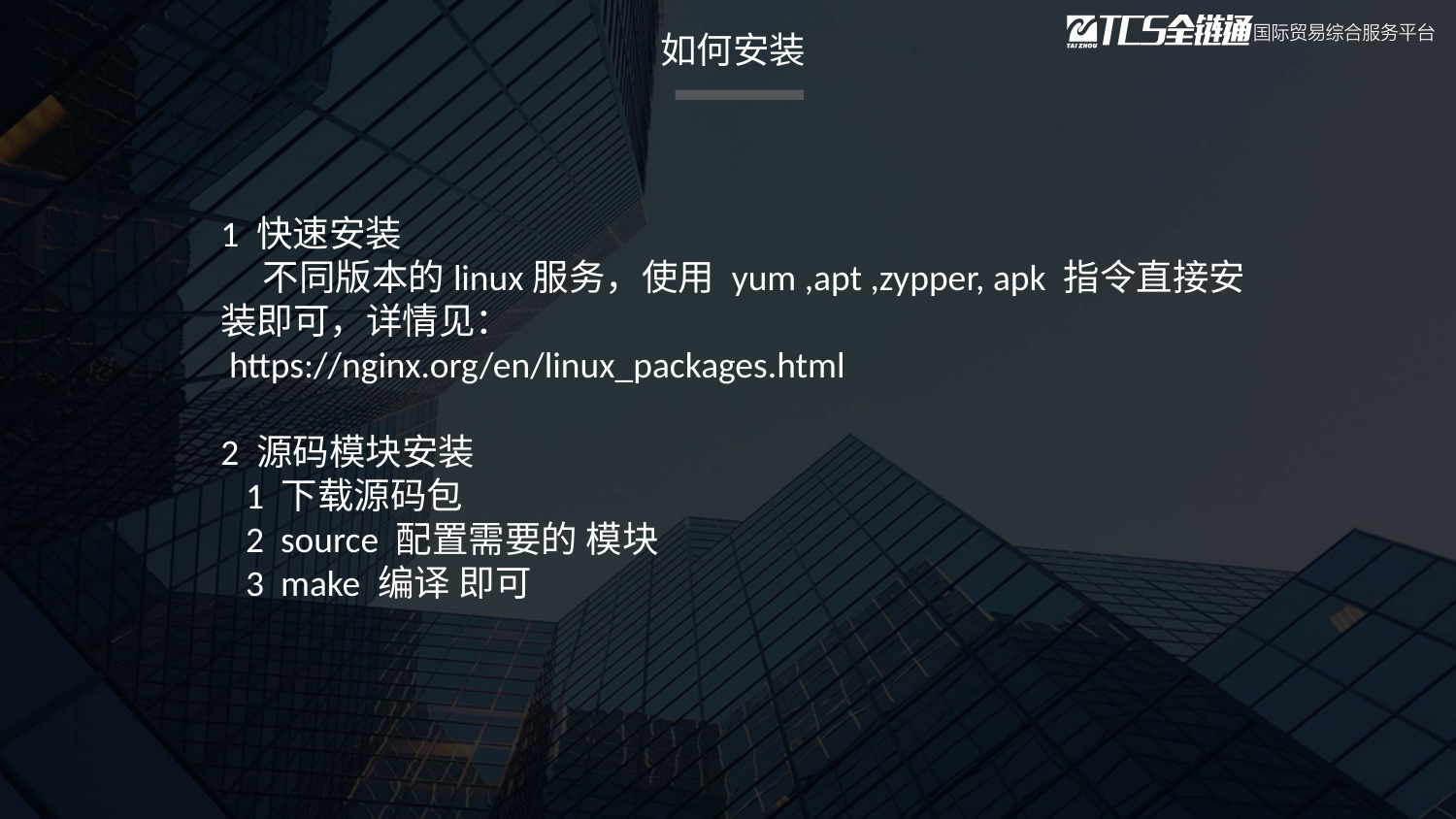

如何安装

1 快速安装
    不同版本的linux服务，使用 yum ,apt ,zypper, apk 指令直接安装即可，详情见：
 https://nginx.org/en/linux_packages.html

2 源码模块安装
   1 下载源码包
   2  source 配置需要的 模块
   3  make 编译 即可